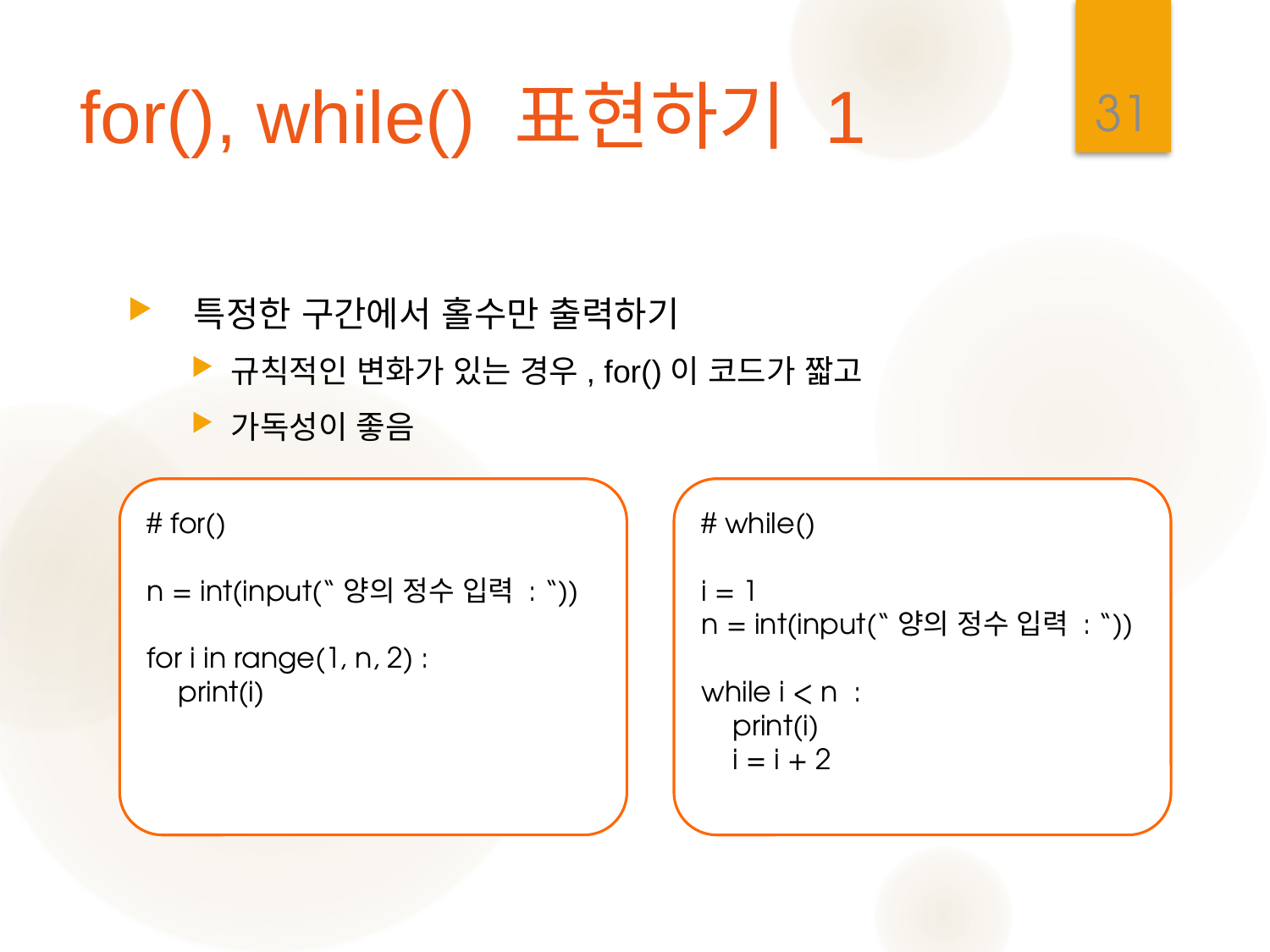

31
# for(), while() 표현하기 1
 특정한 구간에서 홀수만 출력하기
규칙적인 변화가 있는 경우, for()이 코드가 짧고
가독성이 좋음

# while()

i = 1
n = int(input(“양의 정수 입력 : “))

while i < n  :
    print(i)
    i = i + 2
# for()

n = int(input(“양의 정수 입력 : “))

for i in range(1, n, 2) :
    print(i)